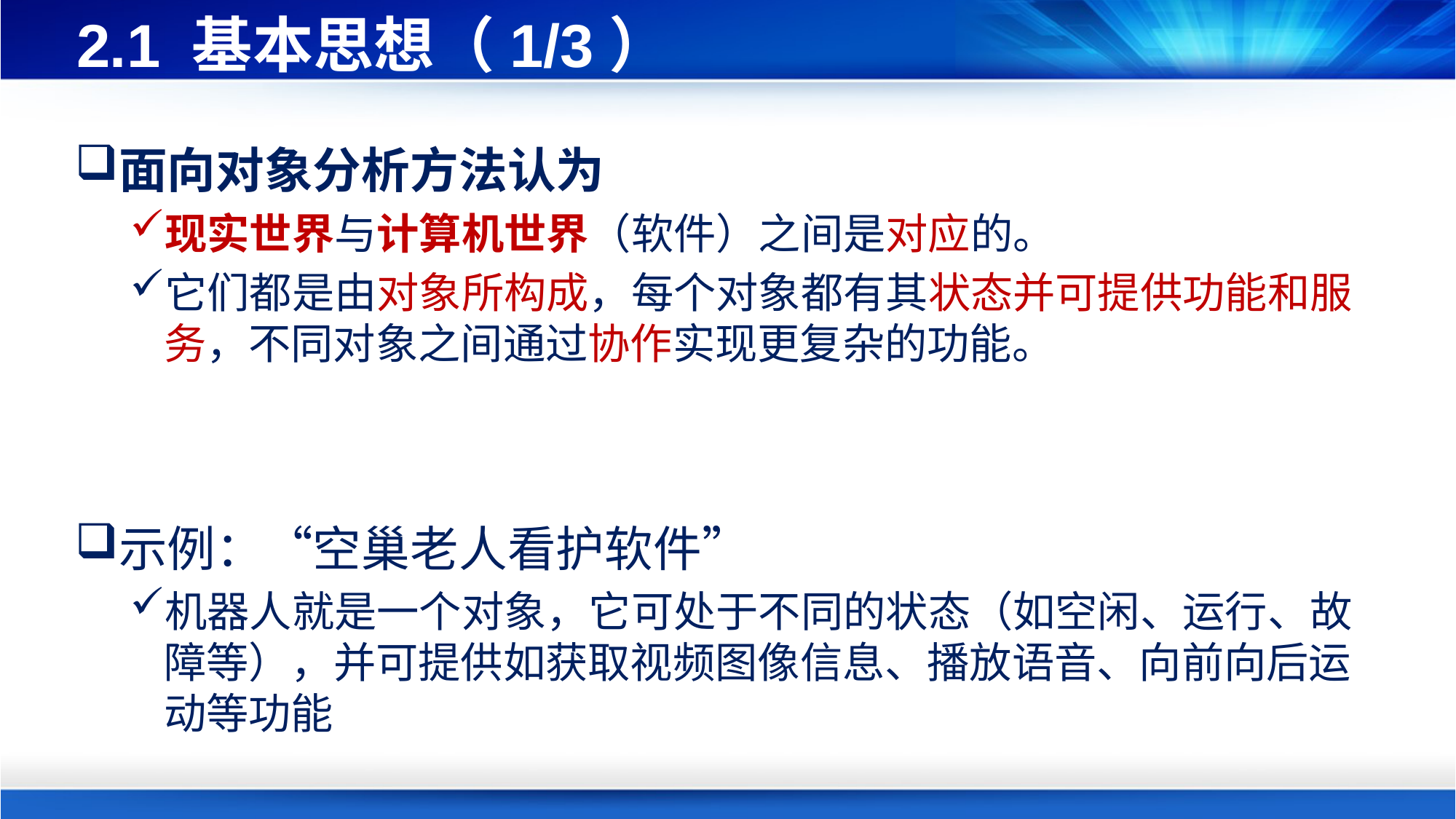

# 2.1 基本思想（1/3）
面向对象分析方法认为
现实世界与计算机世界（软件）之间是对应的。
它们都是由对象所构成，每个对象都有其状态并可提供功能和服务，不同对象之间通过协作实现更复杂的功能。

示例：“空巢老人看护软件”
机器人就是一个对象，它可处于不同的状态（如空闲、运行、故障等），并可提供如获取视频图像信息、播放语音、向前向后运动等功能